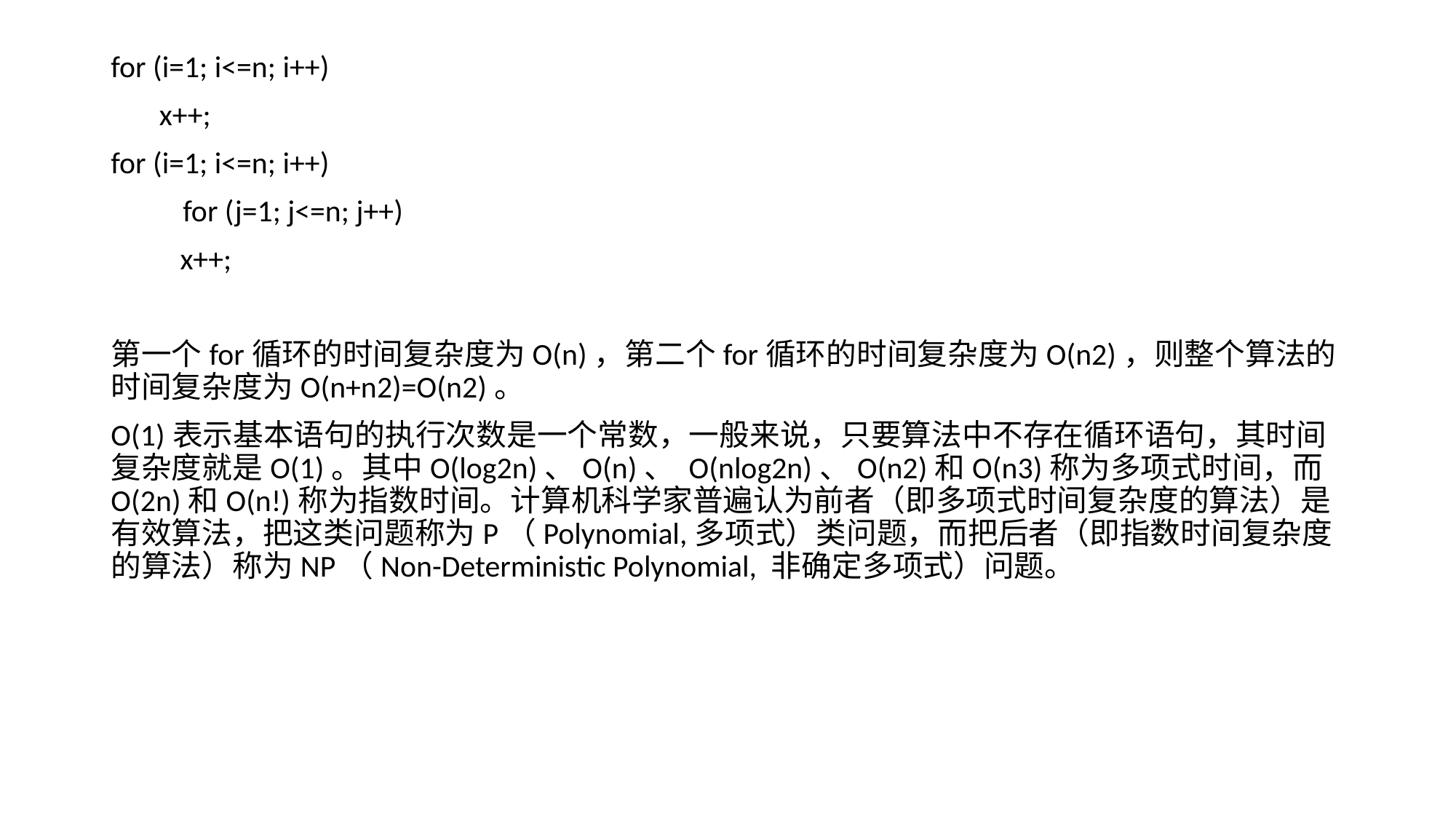

for (i=1; i<=n; i++)
       x++;
for (i=1; i<=n; i++)
    　for (j=1; j<=n; j++)
          x++;

第一个for循环的时间复杂度为Ο(n)，第二个for循环的时间复杂度为Ο(n2)，则整个算法的时间复杂度为Ο(n+n2)=Ο(n2)。
Ο(1)表示基本语句的执行次数是一个常数，一般来说，只要算法中不存在循环语句，其时间复杂度就是Ο(1)。其中Ο(log2n)、Ο(n)、 Ο(nlog2n)、Ο(n2)和Ο(n3)称为多项式时间，而Ο(2n)和Ο(n!)称为指数时间。计算机科学家普遍认为前者（即多项式时间复杂度的算法）是有效算法，把这类问题称为P（Polynomial,多项式）类问题，而把后者（即指数时间复杂度的算法）称为NP（Non-Deterministic Polynomial, 非确定多项式）问题。